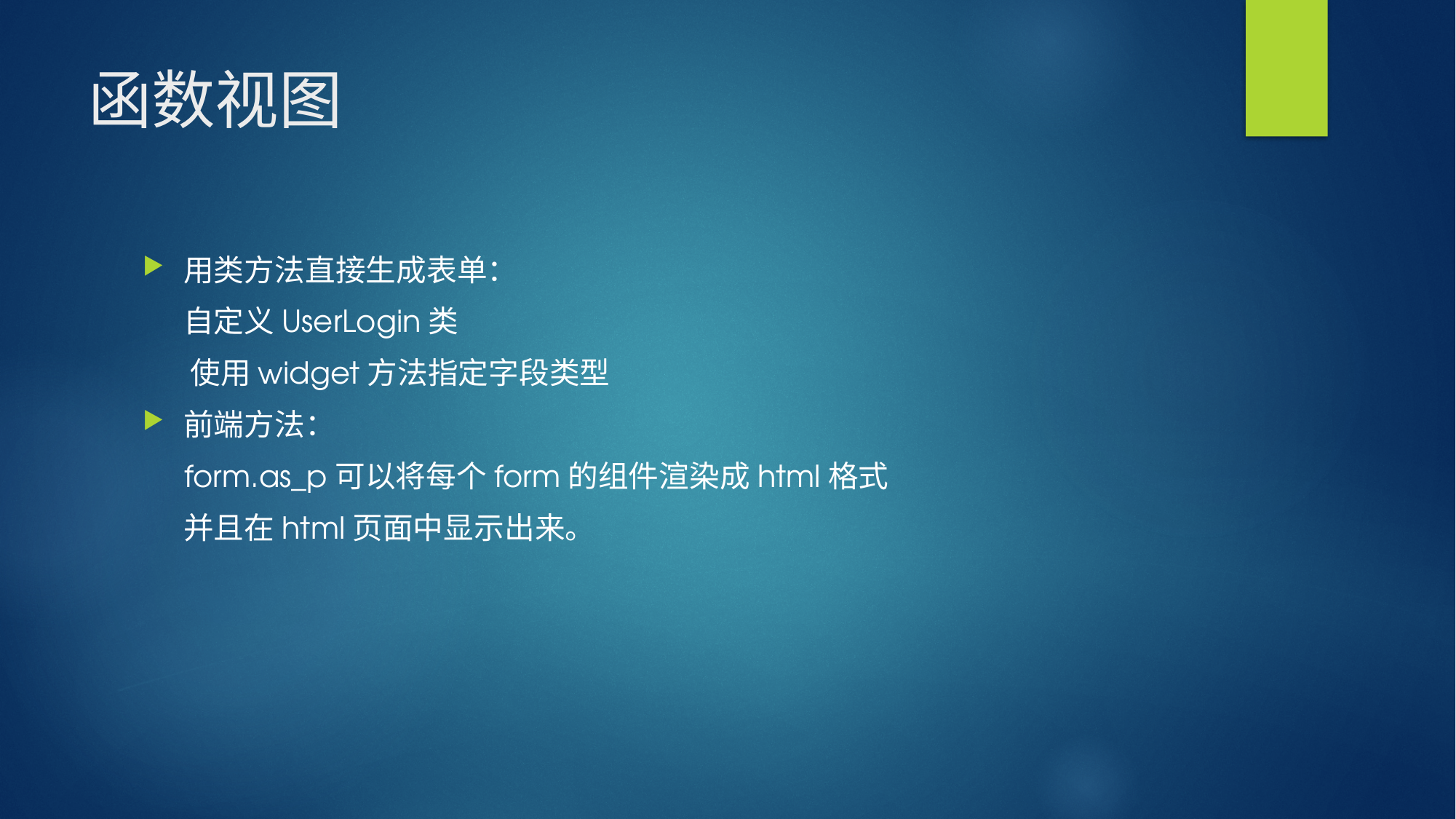

# 函数视图
用类方法直接生成表单：
     自定义UserLogin类
      使用widget方法指定字段类型
前端方法：
     form.as_p可以将每个form的组件渲染成html格式
     并且在html页面中显示出来。